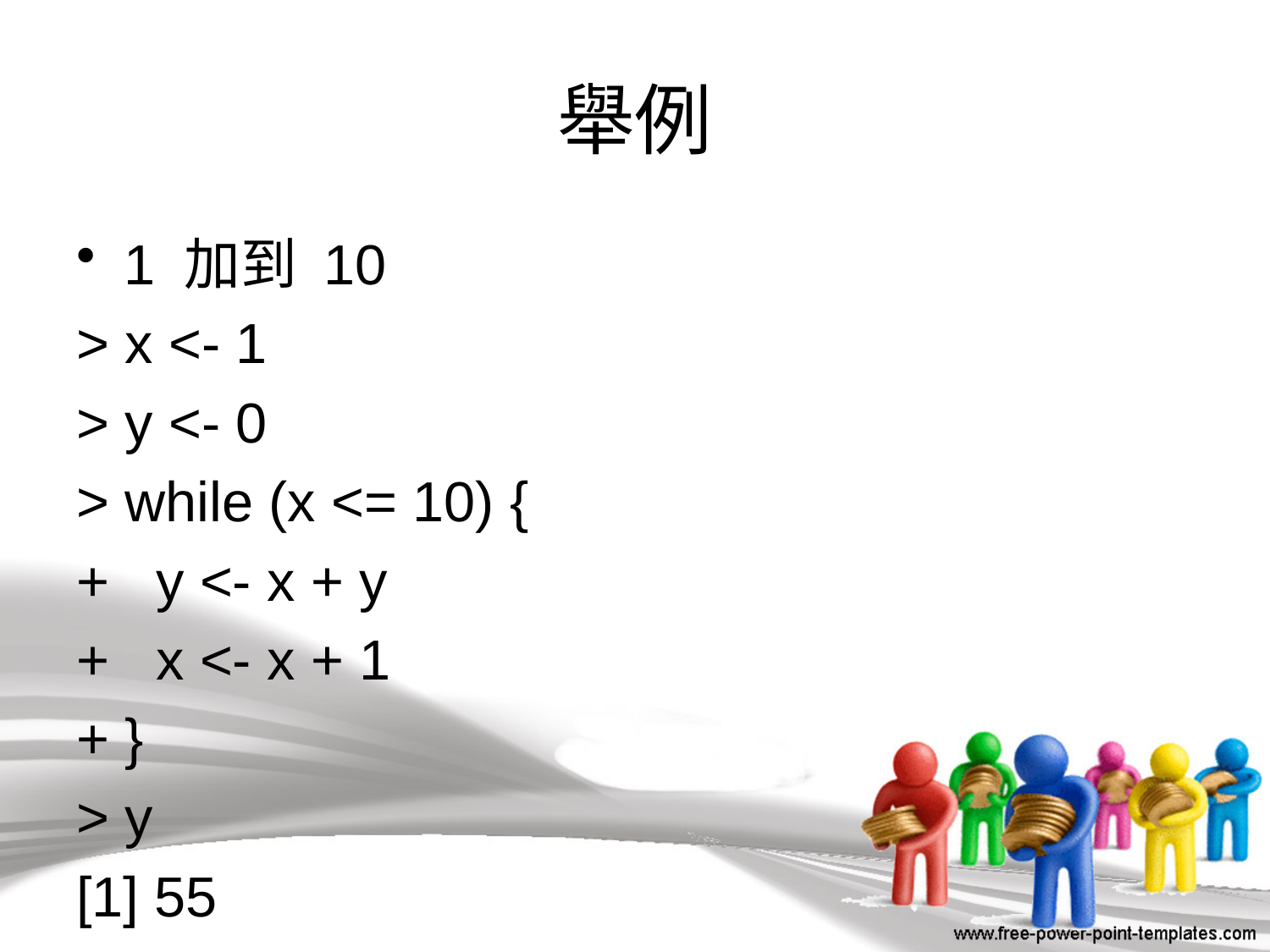

# 舉例
1 加到 10
> x <- 1
> y <- 0
> while (x <= 10) {
+   y <- x + y
+   x <- x + 1
+ }
> y
[1] 55